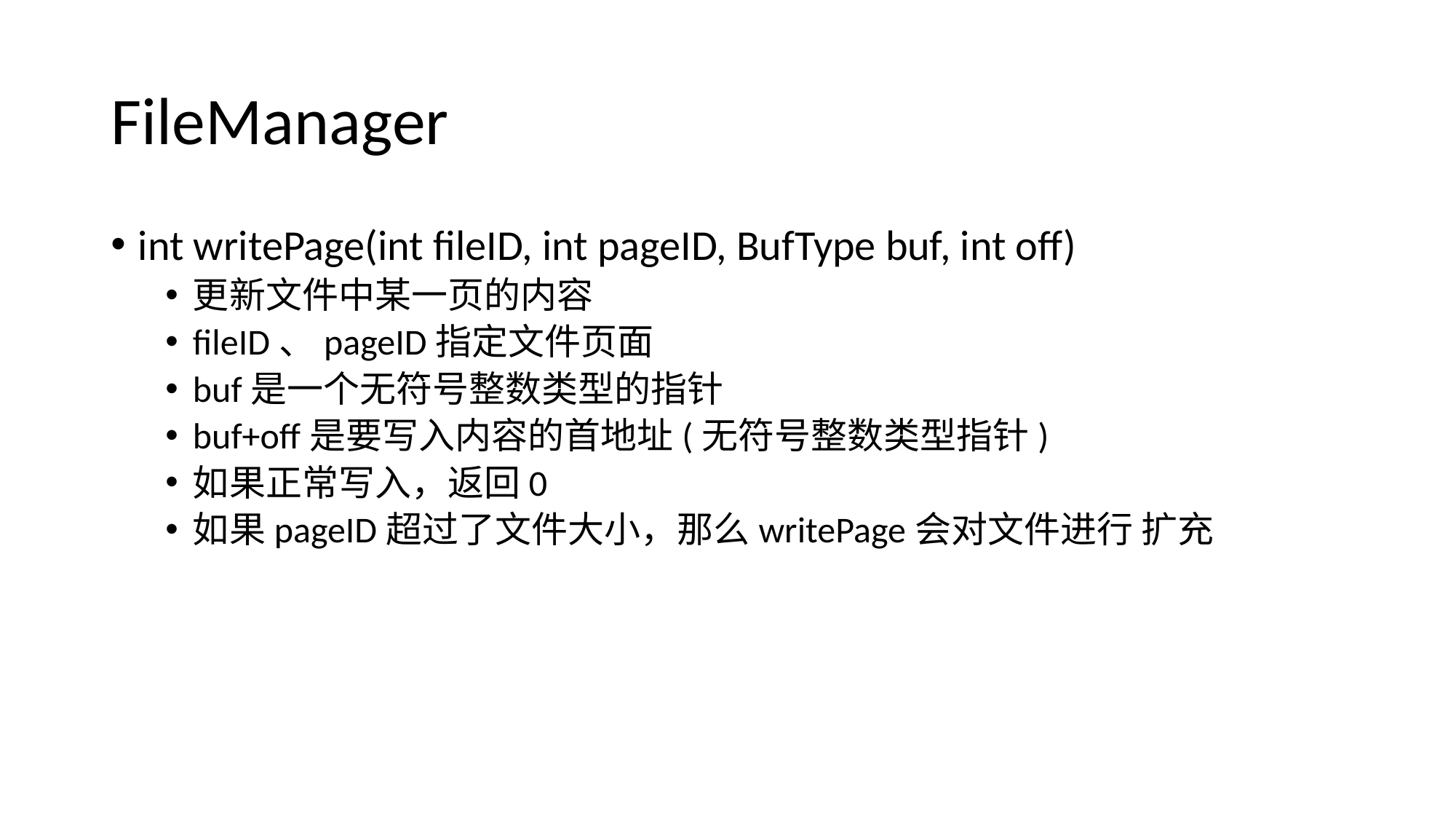

# FileManager
int writePage(int fileID, int pageID, BufType buf, int off)
更新文件中某一页的内容
fileID、pageID指定文件页面
buf是一个无符号整数类型的指针
buf+off是要写入内容的首地址(无符号整数类型指针)
如果正常写入，返回0
如果pageID超过了文件大小，那么writePage会对文件进行 扩充